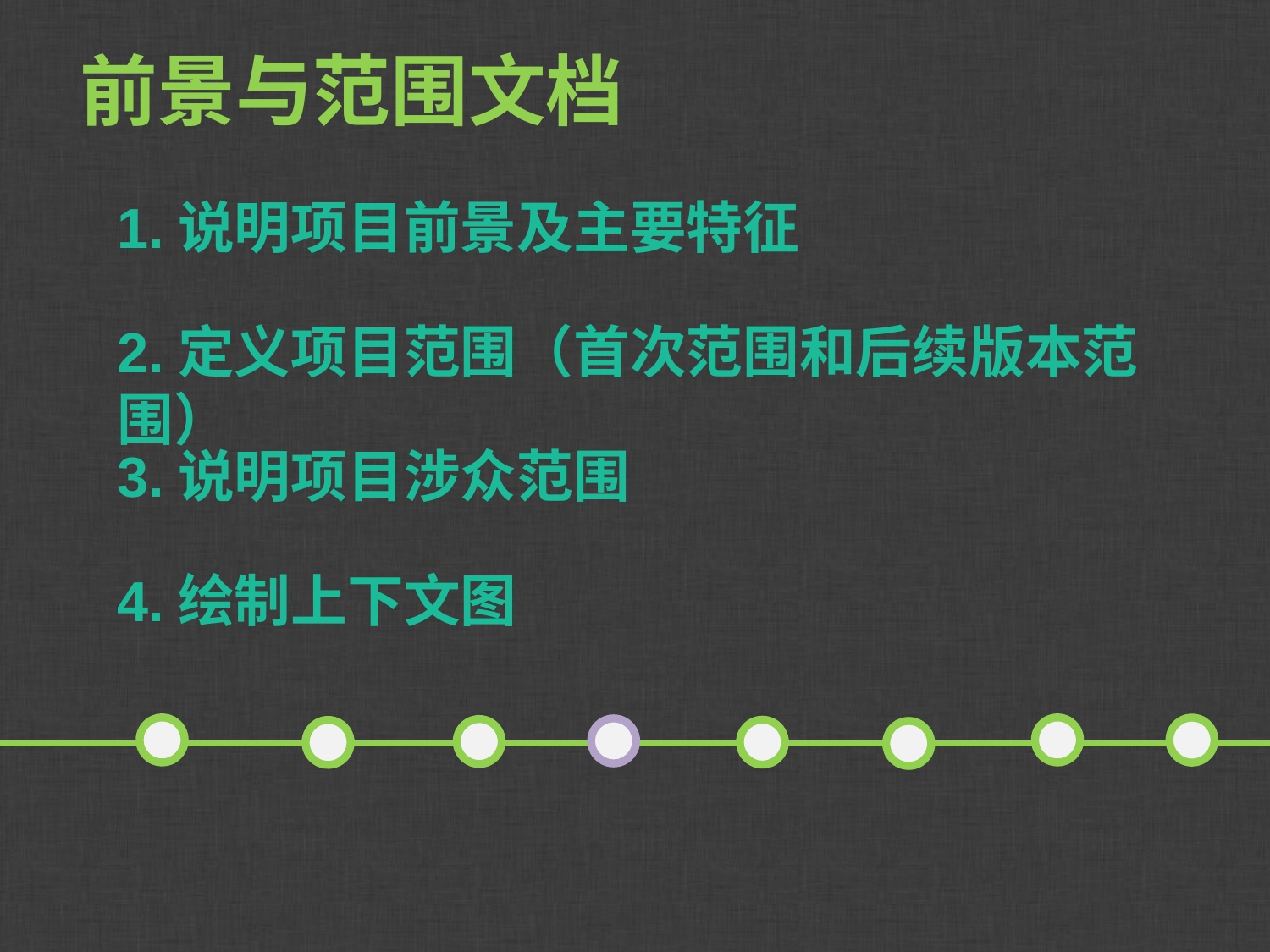

前景与范围文档
1.说明项目前景及主要特征
2.定义项目范围（首次范围和后续版本范围）
3.说明项目涉众范围
4.绘制上下文图